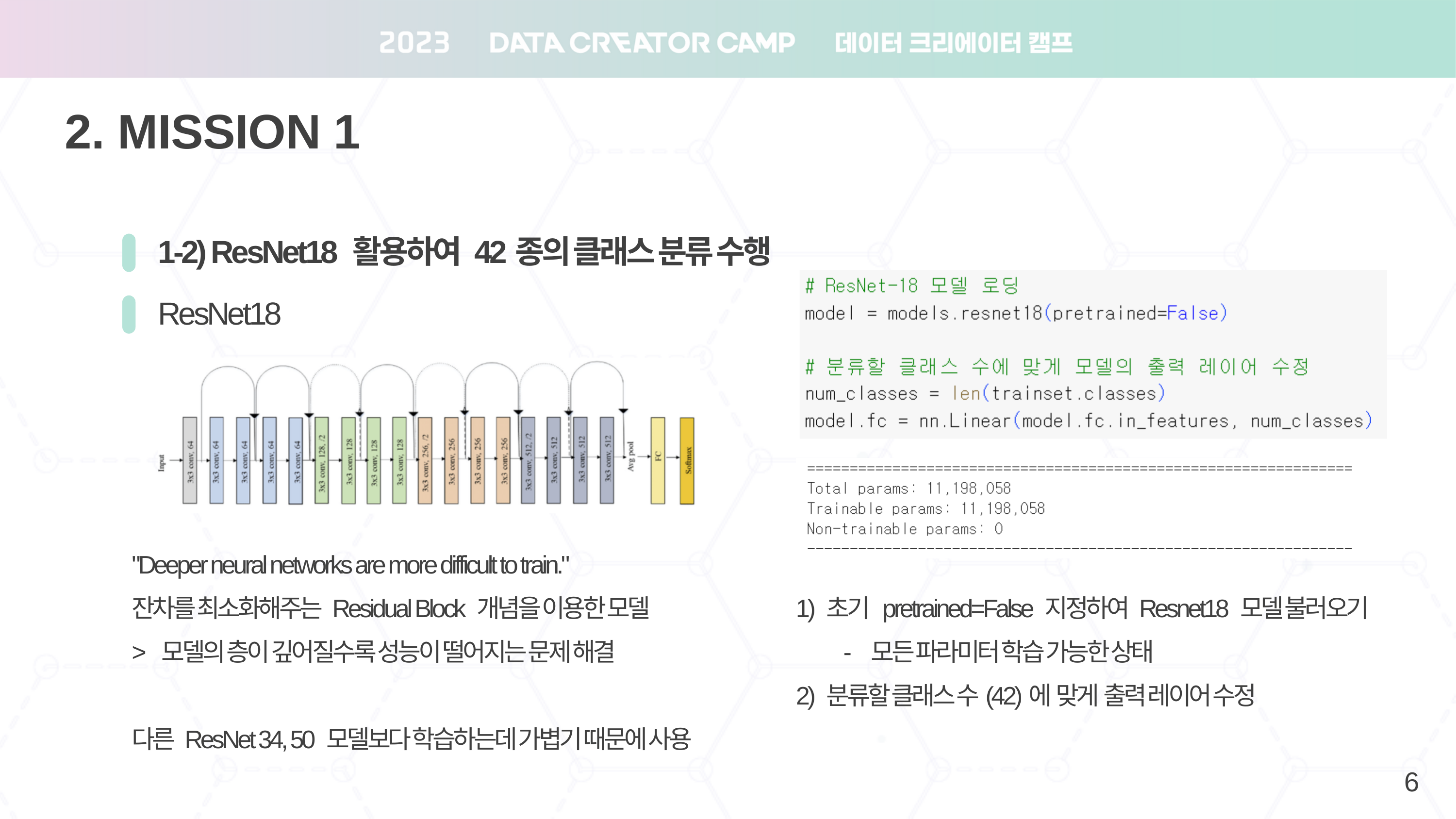

2. MISSION 1

1-2) ResNet18 활용하여 42종의 클래스 분류 수행

ResNet18

"Deeper neural networks are more difficult to train."
잔차를 최소화해주는 Residual Block 개념을 이용한 모델
>  모델의 층이 깊어질수록 성능이 떨어지는 문제 해결

다른 ResNet 34, 50 모델보다 학습하는데 가볍기 때문에 사용
1) 초기  pretrained=False 지정하여 Resnet18 모델 불러오기
          -   모든 파라미터 학습 가능한 상태
2) 분류할 클래스 수(42)에  맞게  출력 레이어 수정
6